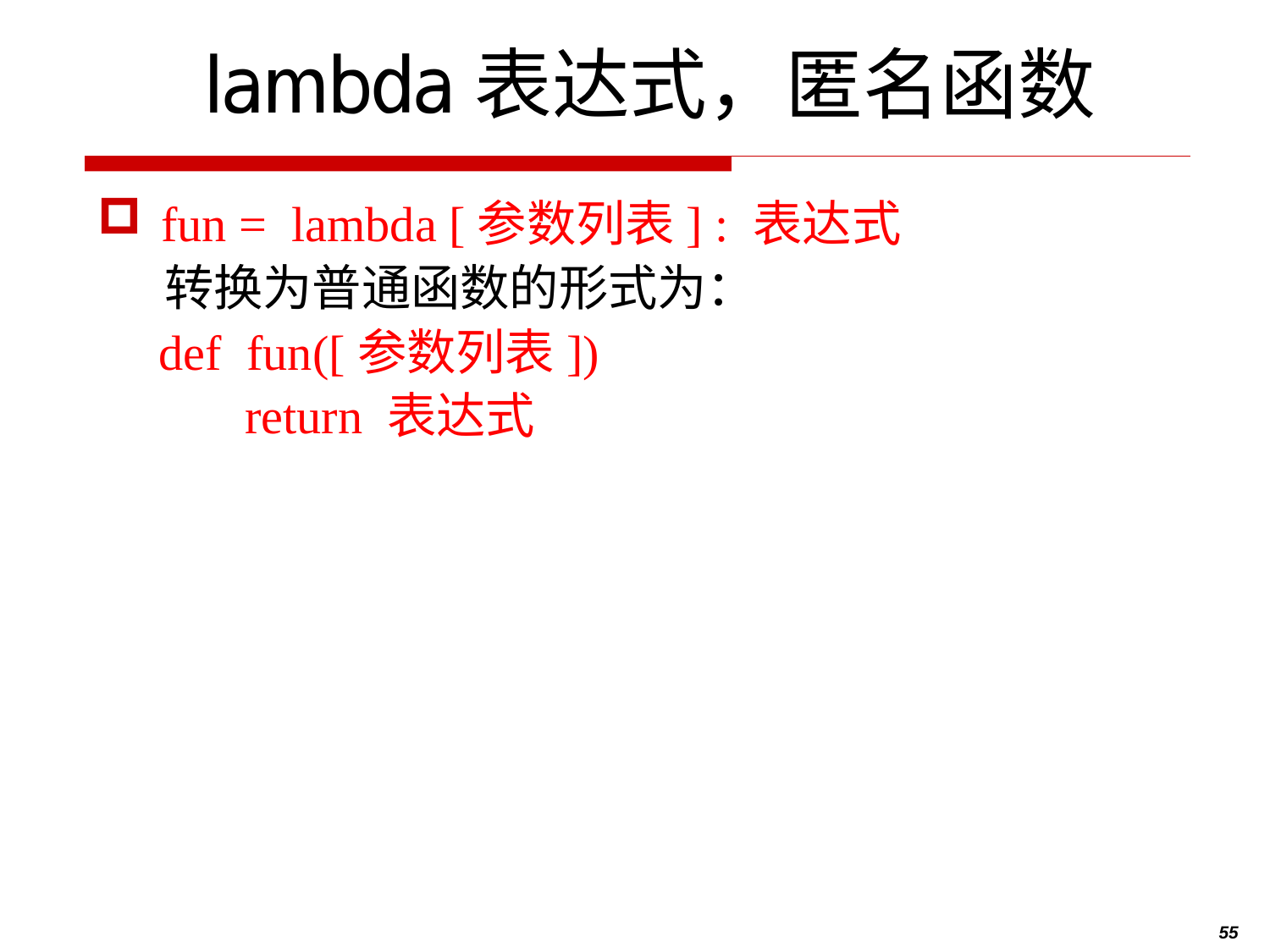

# lambda表达式，匿名函数
fun =  lambda [参数列表] : 表达式
     转换为普通函数的形式为：
     def  fun([参数列表])
            return 表达式

55